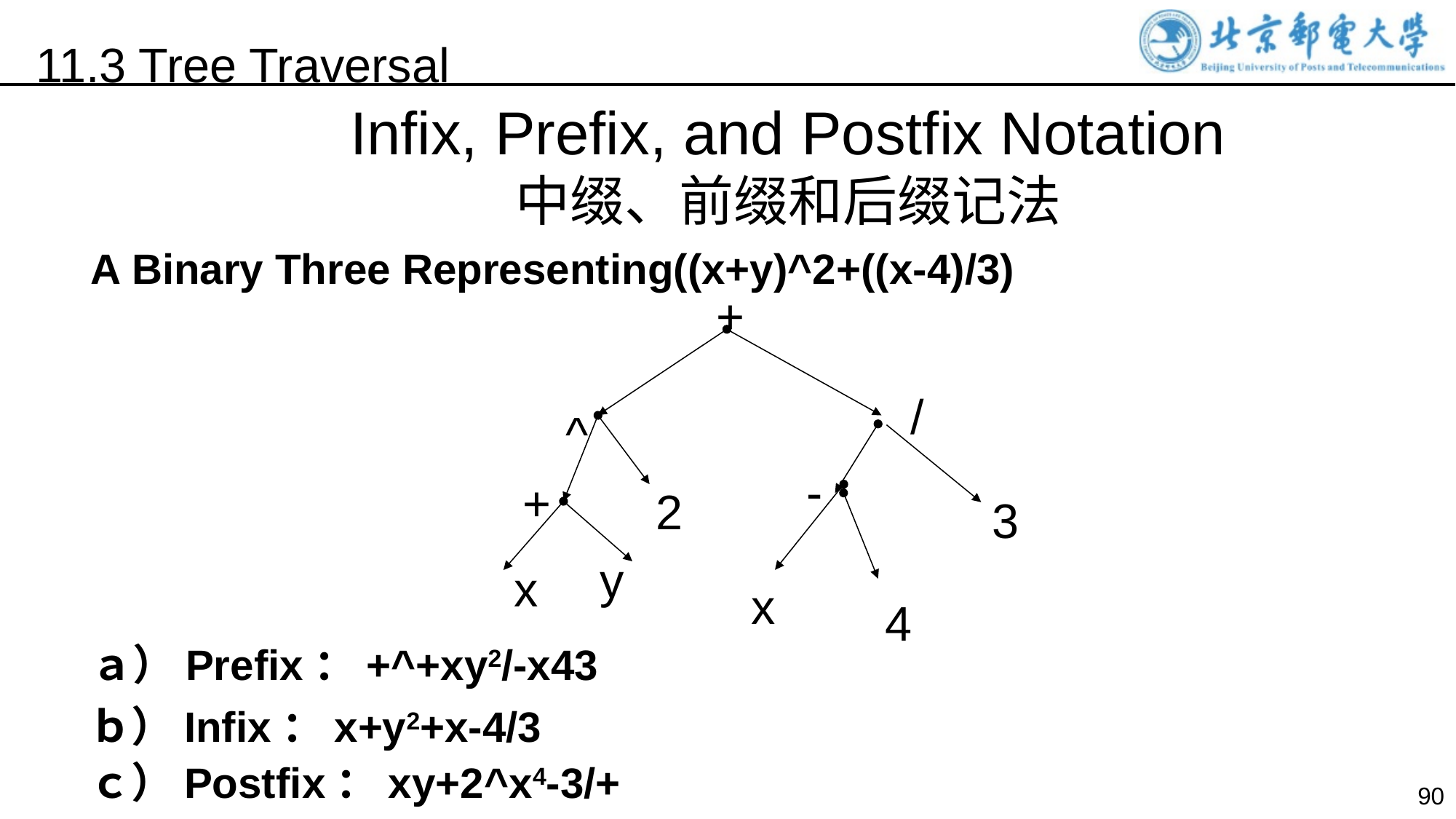

11.3 Tree Traversal
Infix, Prefix, and Postfix Notation
中缀、前缀和后缀记法
A Binary Three Representing((x+y)^2+((x-4)/3)
+

/
^

-
+
2

3

y
x
x
4
ａ）Prefix：+^+xy2/-x43
ｂ）Infix：x+y2+x-4/3
ｃ）Postfix：xy+2^x4-3/+